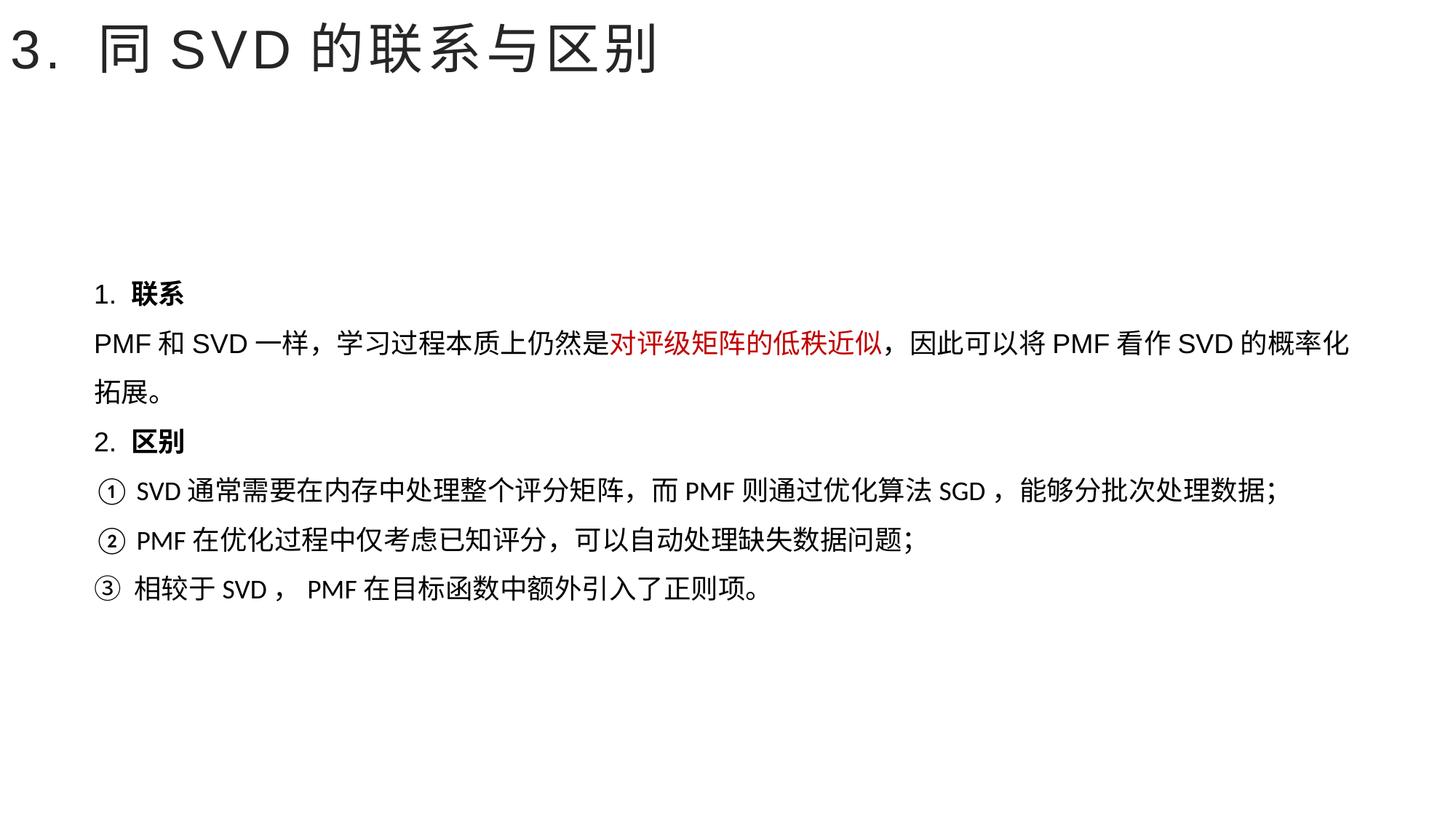

# 3. 同SVD的联系与区别
1. 联系
PMF和SVD一样，学习过程本质上仍然是对评级矩阵的低秩近似，因此可以将PMF看作SVD的概率化拓展。
2. 区别
① SVD通常需要在内存中处理整个评分矩阵，而PMF则通过优化算法SGD，能够分批次处理数据；
② PMF在优化过程中仅考虑已知评分，可以自动处理缺失数据问题；
③ 相较于SVD，PMF在目标函数中额外引入了正则项。